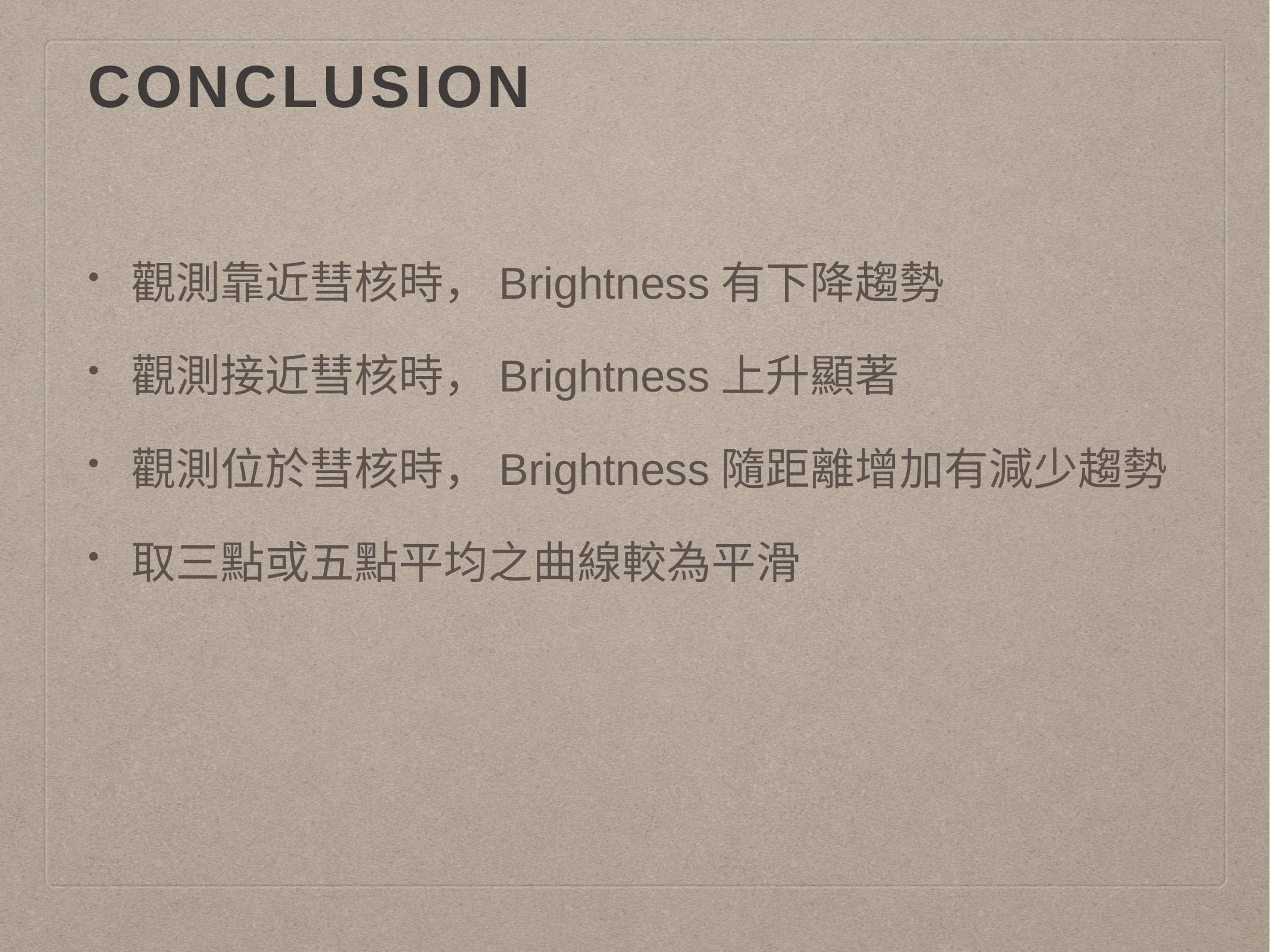

# Conclusion
觀測靠近彗核時，Brightness有下降趨勢
觀測接近彗核時，Brightness上升顯著
觀測位於彗核時，Brightness隨距離增加有減少趨勢
取三點或五點平均之曲線較為平滑